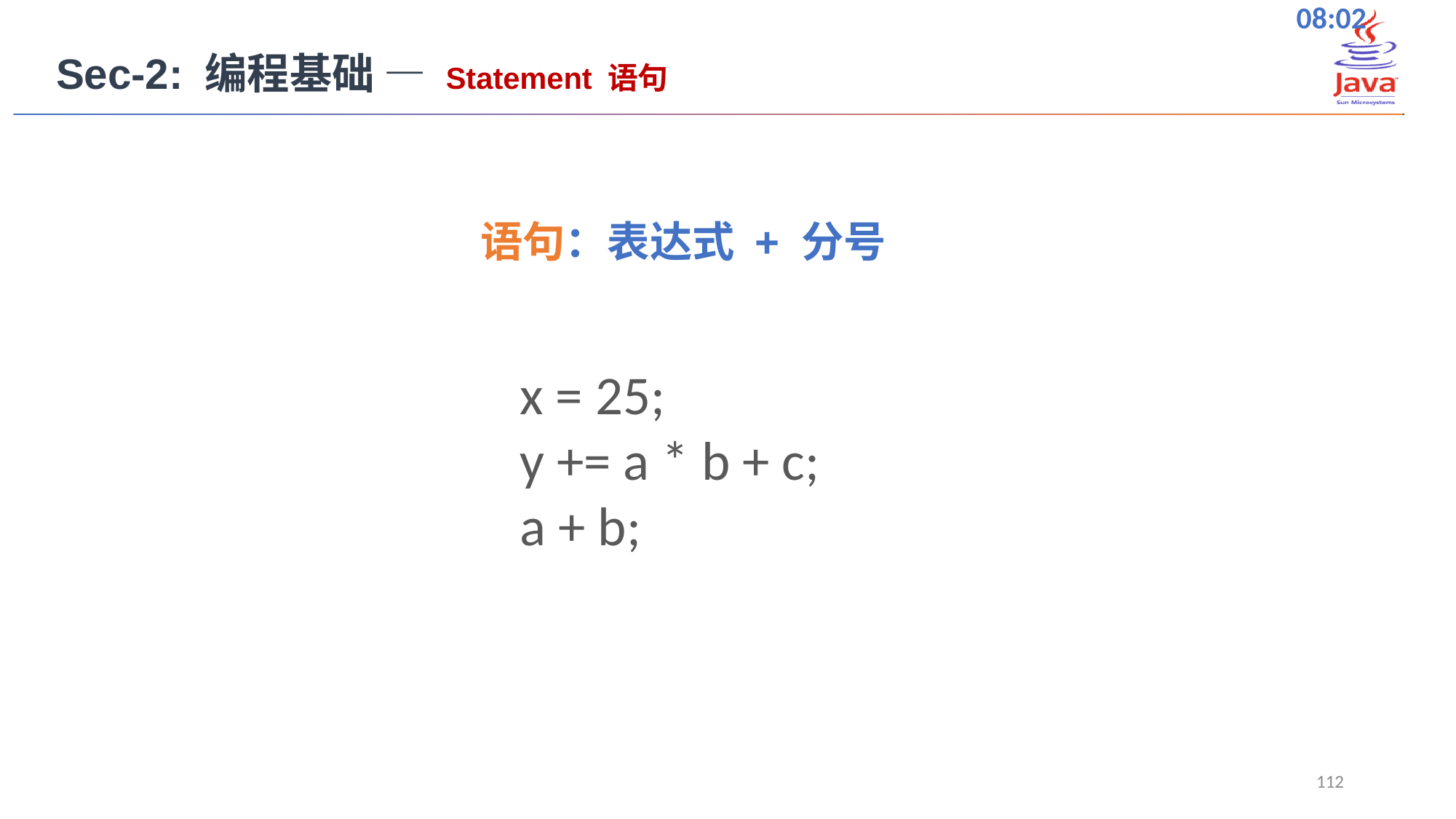

Sec-2: 编程基础 — Statement 语句
语句：表达式 + 分号
x = 25;
y += a * b + c;
a + b;
112